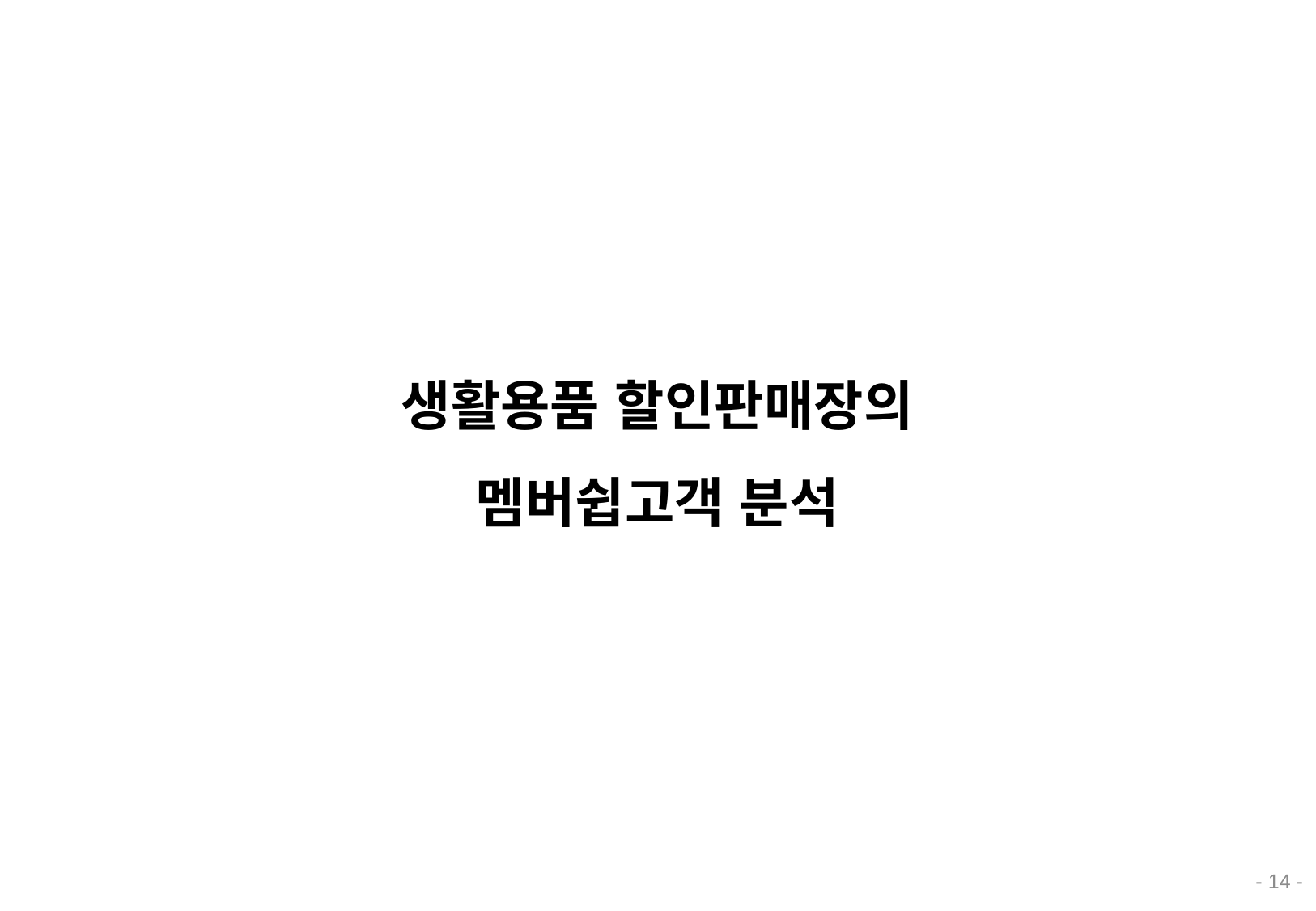

# 생활용품 할인판매장의 멤버쉽고객 분석
- 14 -